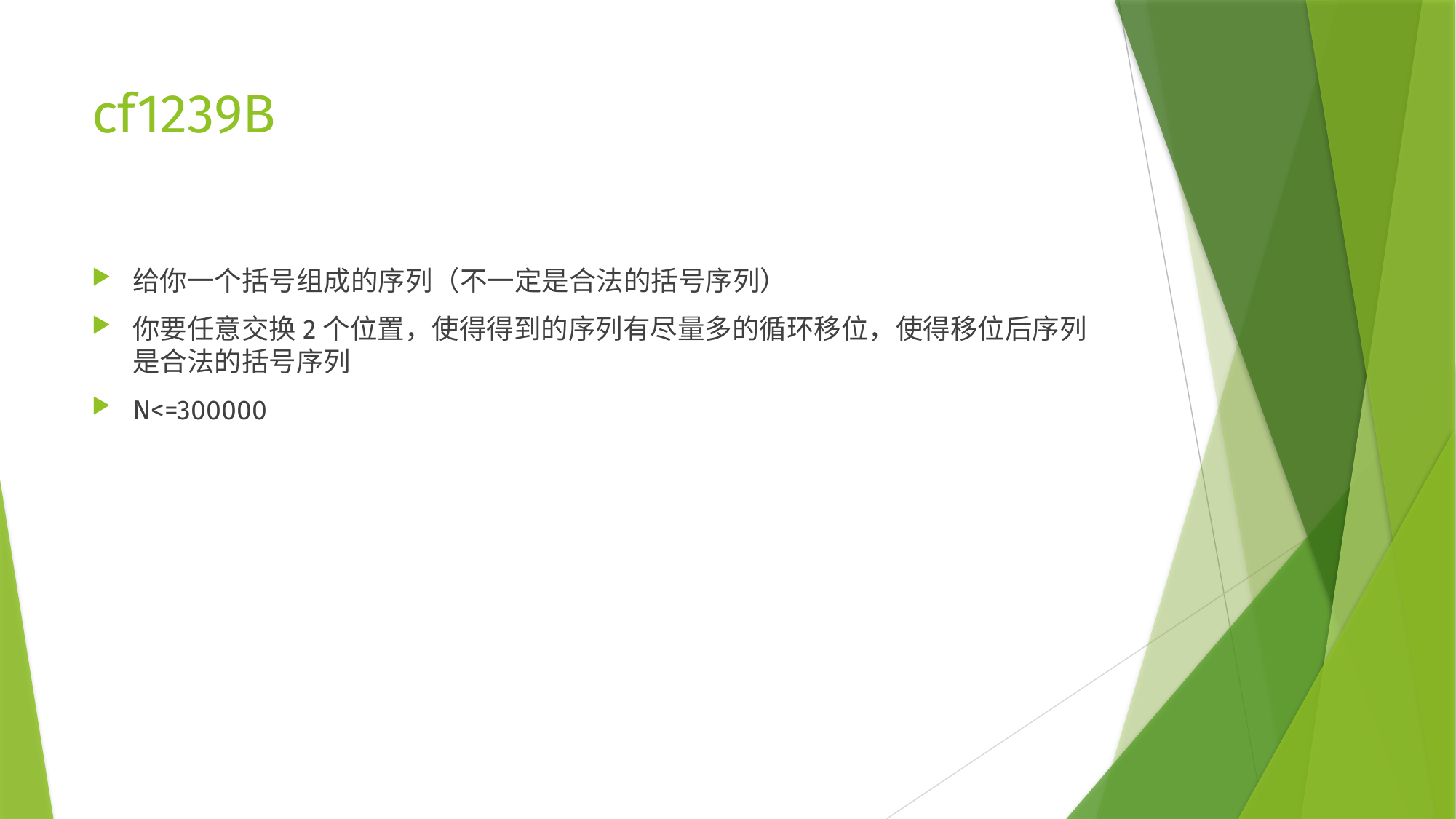

# cf1239B
给你一个括号组成的序列（不一定是合法的括号序列）
你要任意交换2个位置，使得得到的序列有尽量多的循环移位，使得移位后序列是合法的括号序列
N<=300000